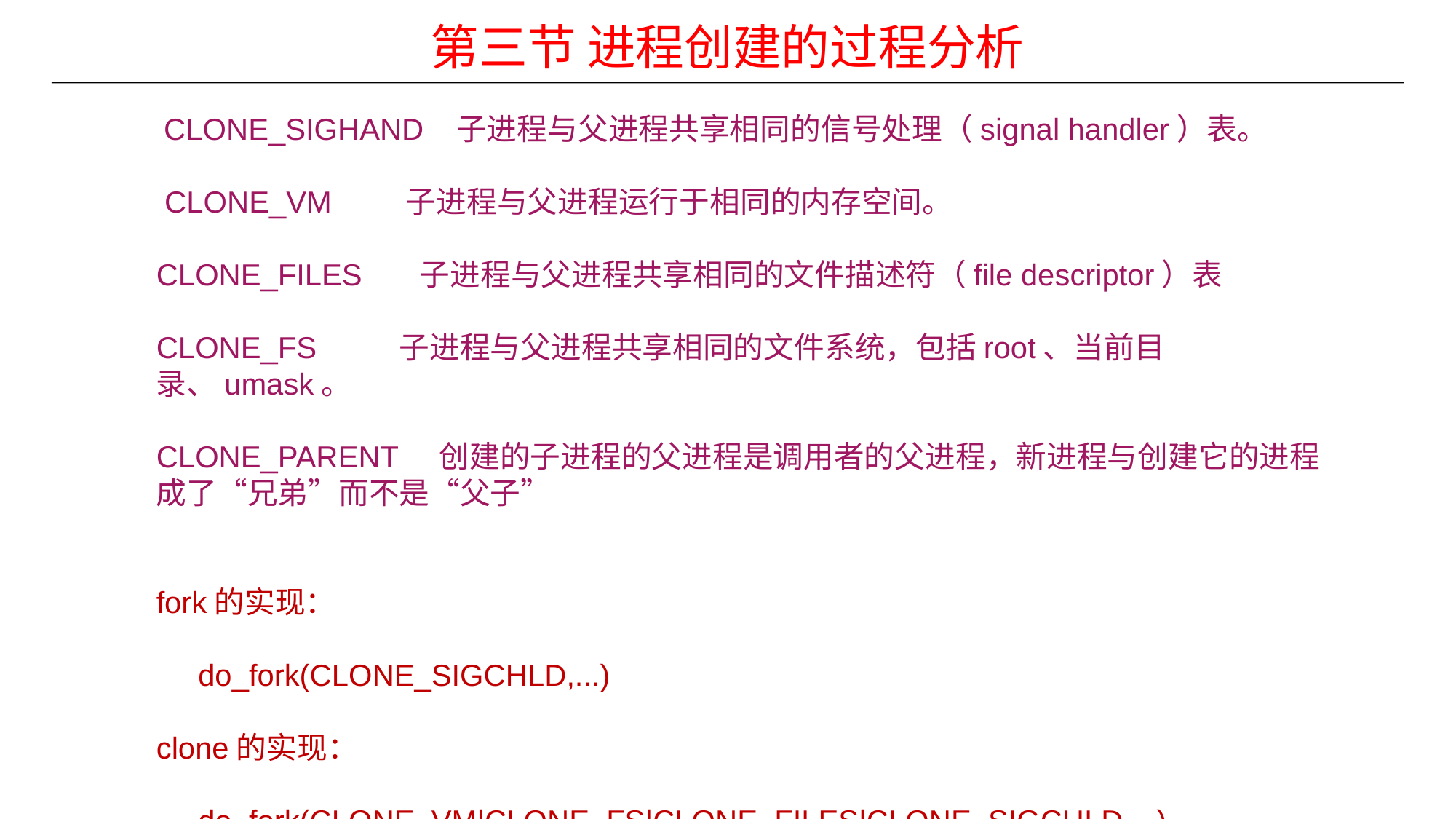

第三节 进程创建的过程分析

 CLONE_SIGHAND   子进程与父进程共享相同的信号处理（signal handler）表。

 CLONE_VM        子进程与父进程运行于相同的内存空间。

CLONE_FILES      子进程与父进程共享相同的文件描述符（file descriptor）表

CLONE_FS         子进程与父进程共享相同的文件系统，包括root、当前目录、umask。

CLONE_PARENT    创建的子进程的父进程是调用者的父进程，新进程与创建它的进程成了“兄弟”而不是“父子”

fork的实现：

     do_fork(CLONE_SIGCHLD,...)

clone的实现：

     do_fork(CLONE_VM|CLONE_FS|CLONE_FILES|CLONE_SIGCHLD,...)